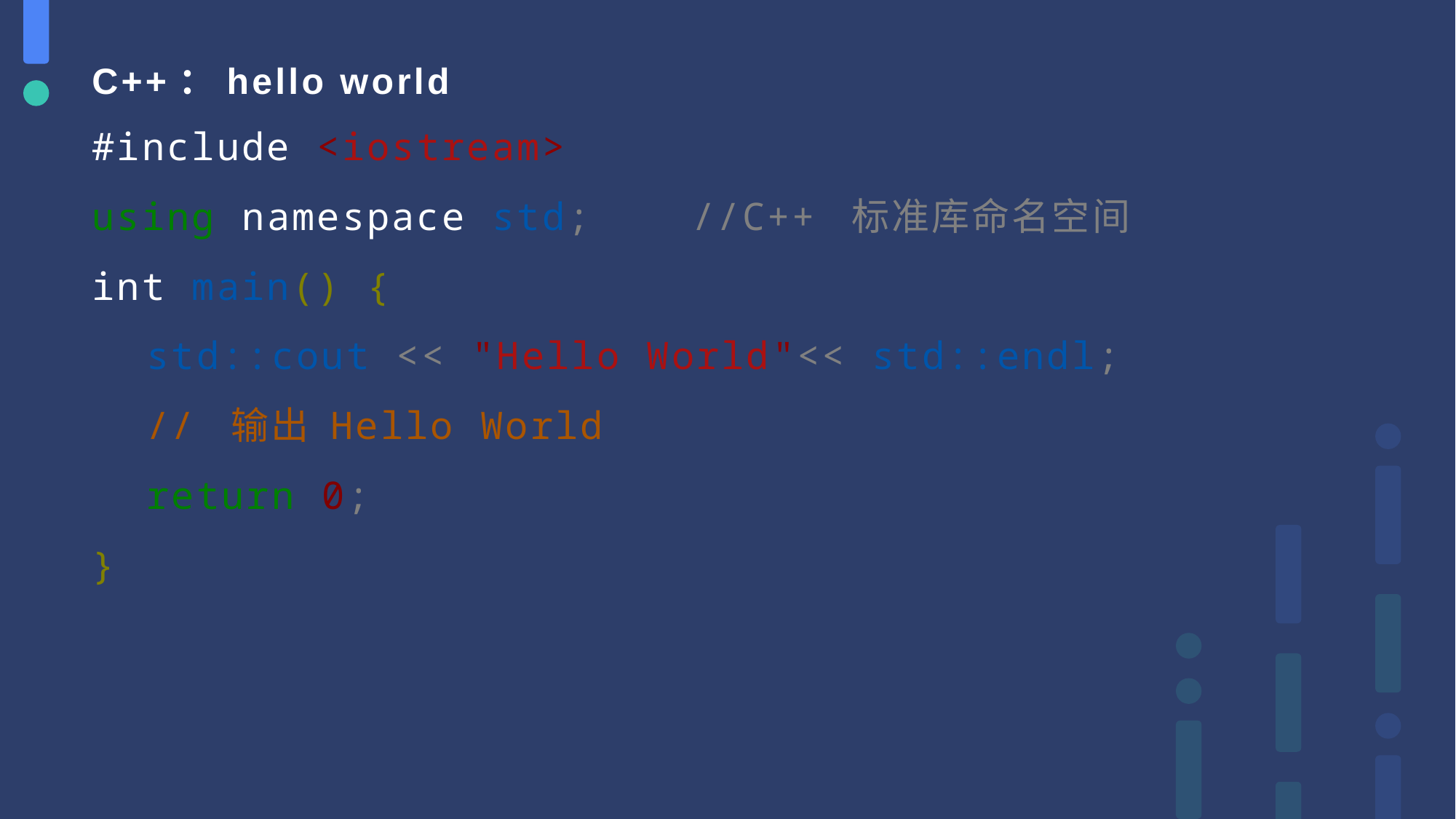

# C++：hello world
#include <iostream>
using namespace std;    //C++ 标准库命名空间
int main() {
std::cout << "Hello World"<< std::endl;
// 输出 Hello World
return 0;
}

13